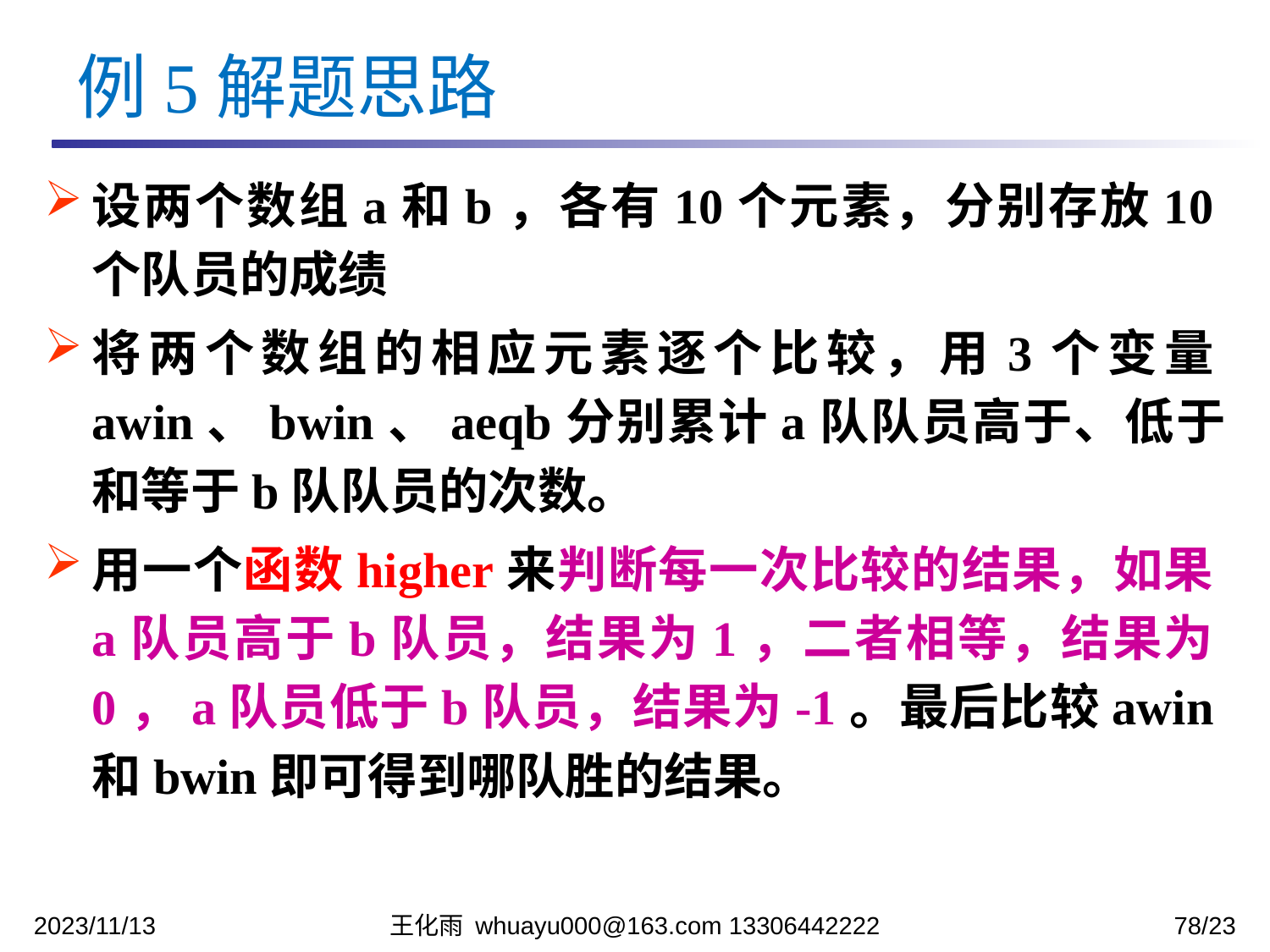

例5解题思路
设两个数组a和b，各有10个元素，分别存放10个队员的成绩
将两个数组的相应元素逐个比较，用3个变量awin、bwin、aeqb分别累计a队队员高于、低于和等于b队队员的次数。
用一个函数higher来判断每一次比较的结果，如果a队员高于b队员，结果为1，二者相等，结果为0，a队员低于b队员，结果为-1。最后比较awin和bwin即可得到哪队胜的结果。
2023/11/13
王化雨 whuayu000@163.com 13306442222
78/23